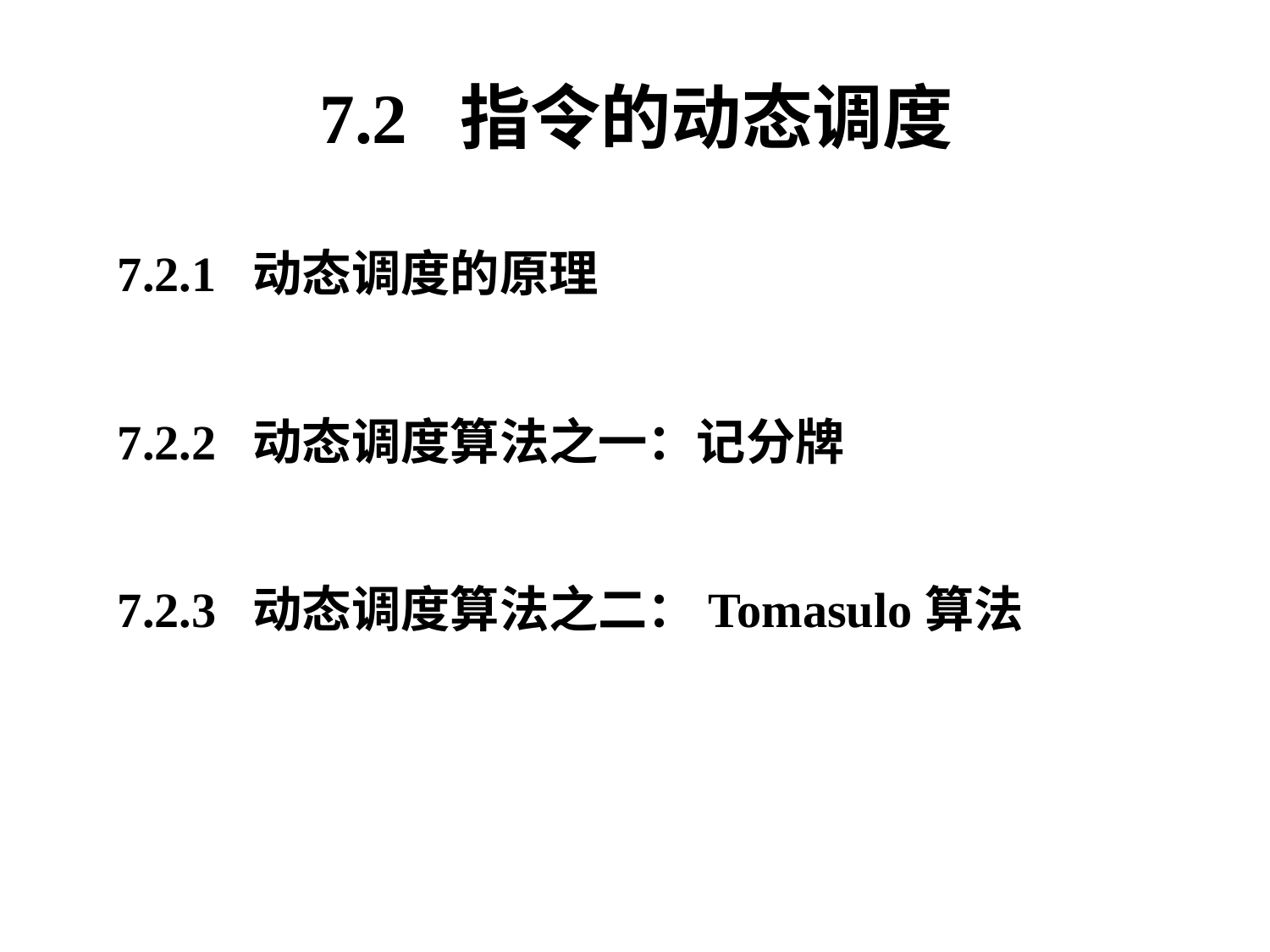

# 7.2  指令的动态调度
7.2.1  动态调度的原理

7.2.2  动态调度算法之一：记分牌

7.2.3  动态调度算法之二：Tomasulo算法